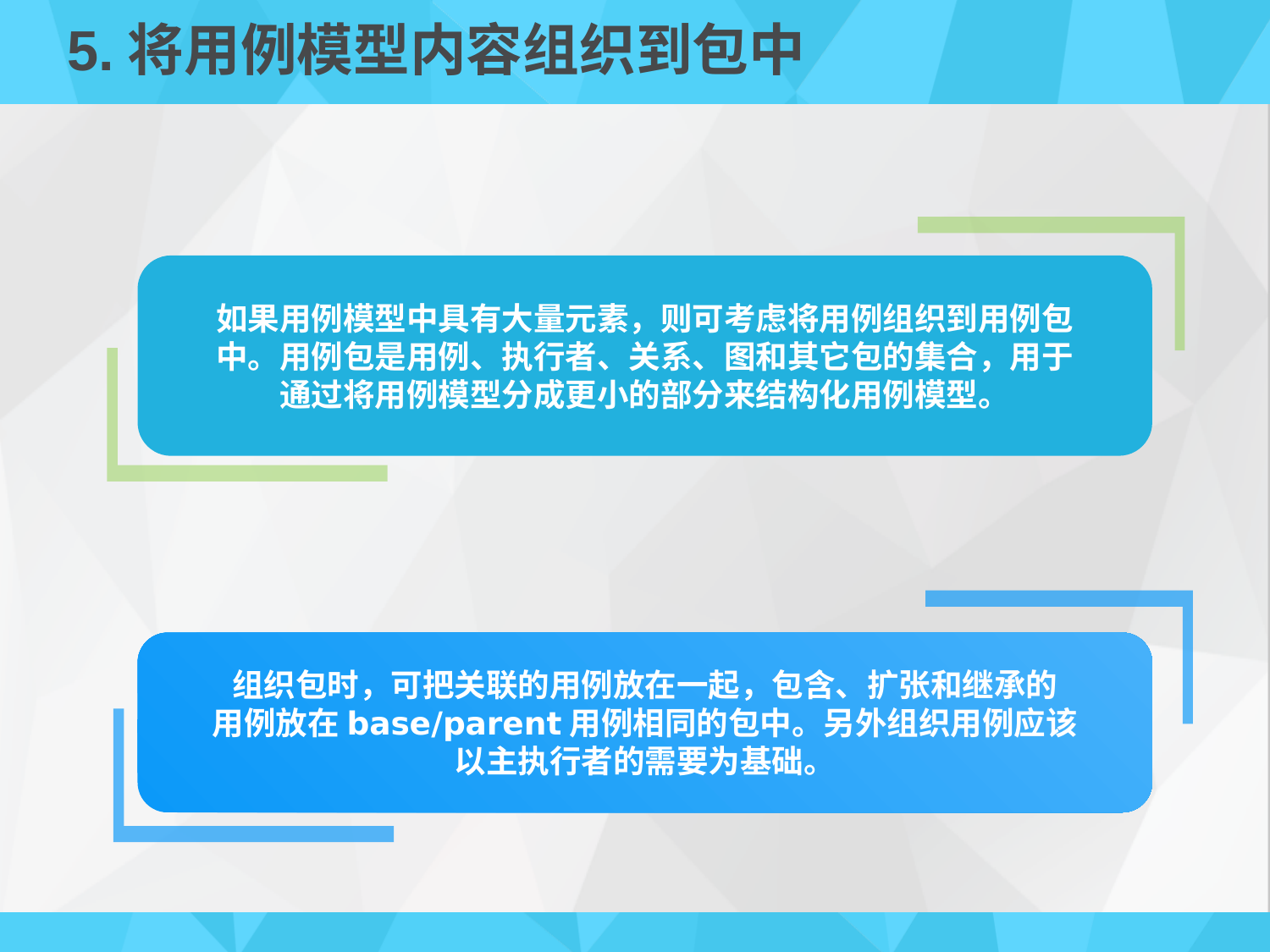

# 5.将用例模型内容组织到包中

如果用例模型中具有大量元素，则可考虑将用例组织到用例包
中。用例包是用例、执行者、关系、图和其它包的集合，用于
通过将用例模型分成更小的部分来结构化用例模型。

组织包时，可把关联的用例放在一起，包含、扩张和继承的
用例放在base/parent用例相同的包中。另外组织用例应该
以主执行者的需要为基础。